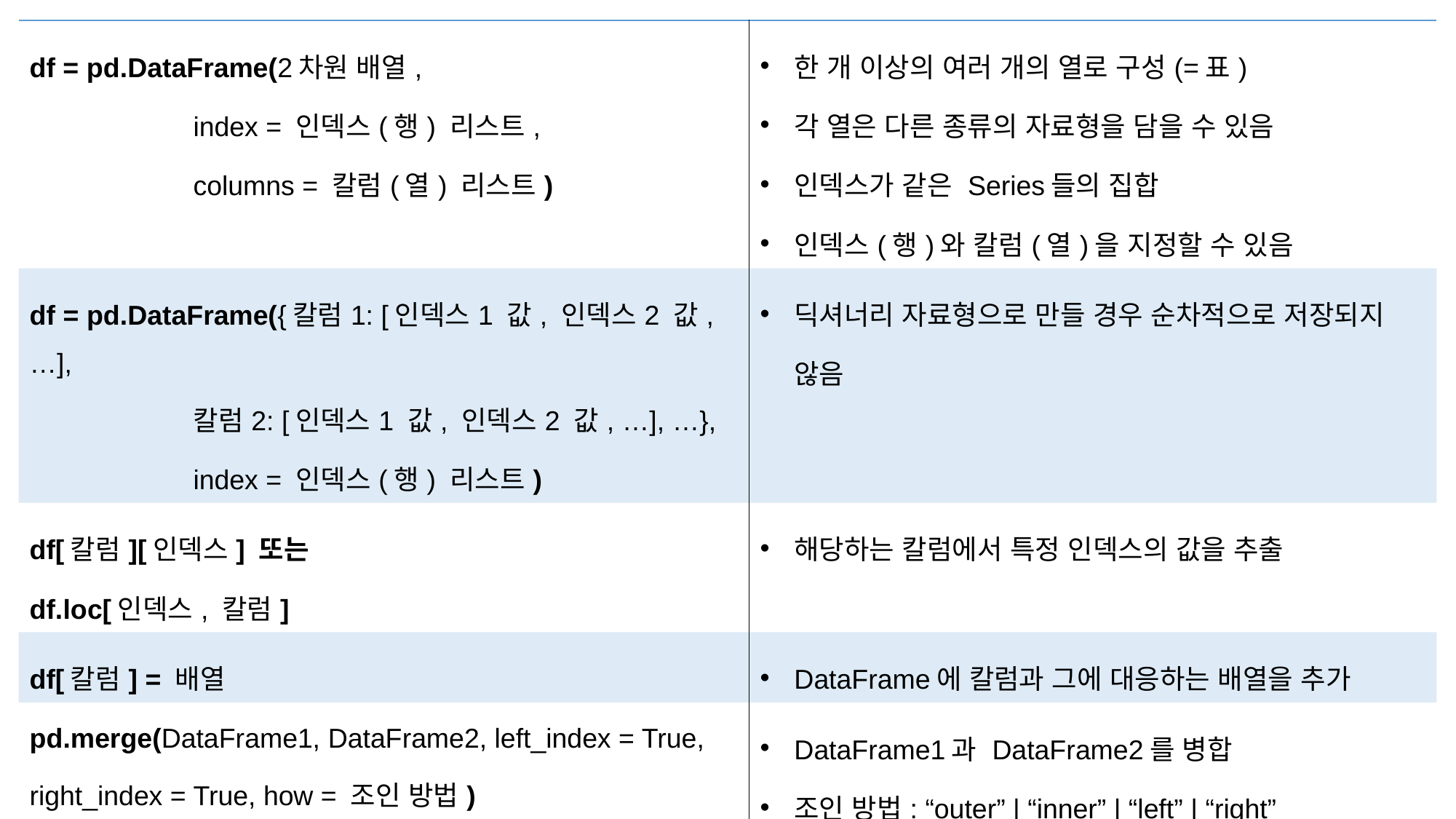

| df = pd.DataFrame(2차원 배열, index = 인덱스(행) 리스트, columns = 칼럼(열) 리스트) | 한 개 이상의 여러 개의 열로 구성(=표) 각 열은 다른 종류의 자료형을 담을 수 있음 인덱스가 같은 Series들의 집합 인덱스(행)와 칼럼(열)을 지정할 수 있음 |
| --- | --- |
| df = pd.DataFrame({칼럼1: [인덱스1 값, 인덱스2 값, …], 칼럼2: [인덱스1 값, 인덱스2 값, …], …}, index = 인덱스(행) 리스트) | 딕셔너리 자료형으로 만들 경우 순차적으로 저장되지 않음 |
| df[칼럼][인덱스] 또는 df.loc[인덱스, 칼럼] | 해당하는 칼럼에서 특정 인덱스의 값을 추출 |
| df[칼럼] = 배열 | DataFrame에 칼럼과 그에 대응하는 배열을 추가 |
| pd.merge(DataFrame1, DataFrame2, left\_index = True, right\_index = True, how = 조인 방법) | DataFrame1과 DataFrame2를 병합 조인 방법: “outer” | “inner” | “left” | “right” “outer”: DataFrame1과 DataFrame2 중 한 쪽에만 있는 인덱스도 모두 보여줌 “inner”: DataFrame1과 DataFrame2에 공통적으로 있는 인덱스만 보여줌 “left” (“right”): DataFrame1 (DataFrame2)에만 있는 인덱스만 보여줌 |
| pd.concat([DataFrame1, DataFrame2, …], axis = 쌓을 방향) | 여러 DataFrame들을 쌓음 axis = 0 (행 ↓) | 1 (열 →) |
| df.sort\_index(axis = 정렬 방향, ascending = 오름차순 여부) | DataFrame 정렬 axis = 0 (행 ↓) | 1 (열 →) ascending = True (오름차순) | False (내림차순) |
| df.sort\_values(axis = 정렬 방향, ascending = 오름차순 여부, by = 칼럼 또는 인덱스) | 특정 칼럼, 인덱스 값들을 기준으로 정렬 axis = 0 (행 ↓) | 1 (열 →) ascending = True (오름차순) | False (내림차순) |